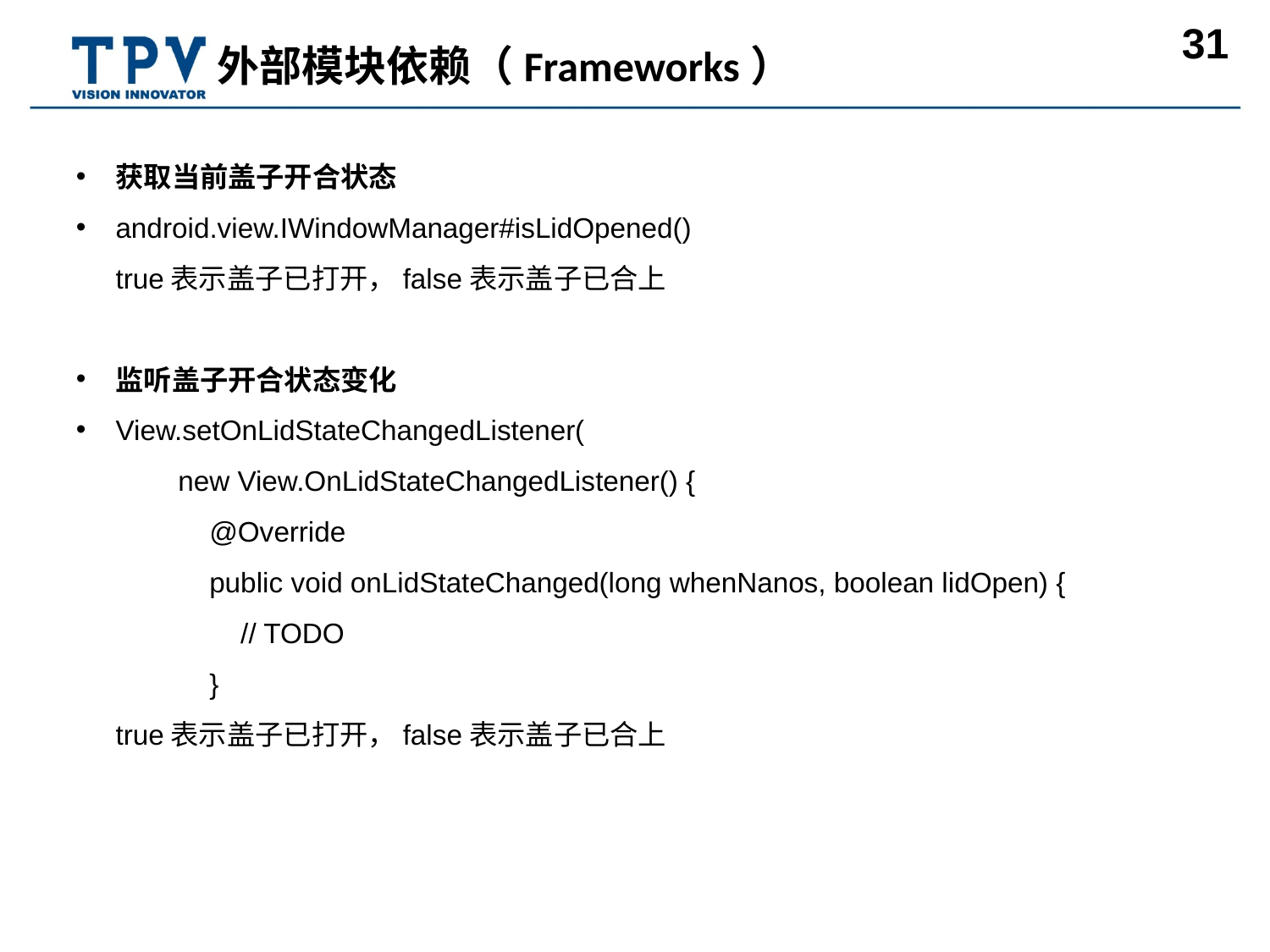

外部模块依赖（Frameworks）
获取当前盖子开合状态
android.view.IWindowManager#isLidOpened()
true表示盖子已打开，false表示盖子已合上

监听盖子开合状态变化
View.setOnLidStateChangedListener(
        new View.OnLidStateChangedListener() {
            @Override
            public void onLidStateChanged(long whenNanos, boolean lidOpen) {
                // TODO
            }
true表示盖子已打开，false表示盖子已合上